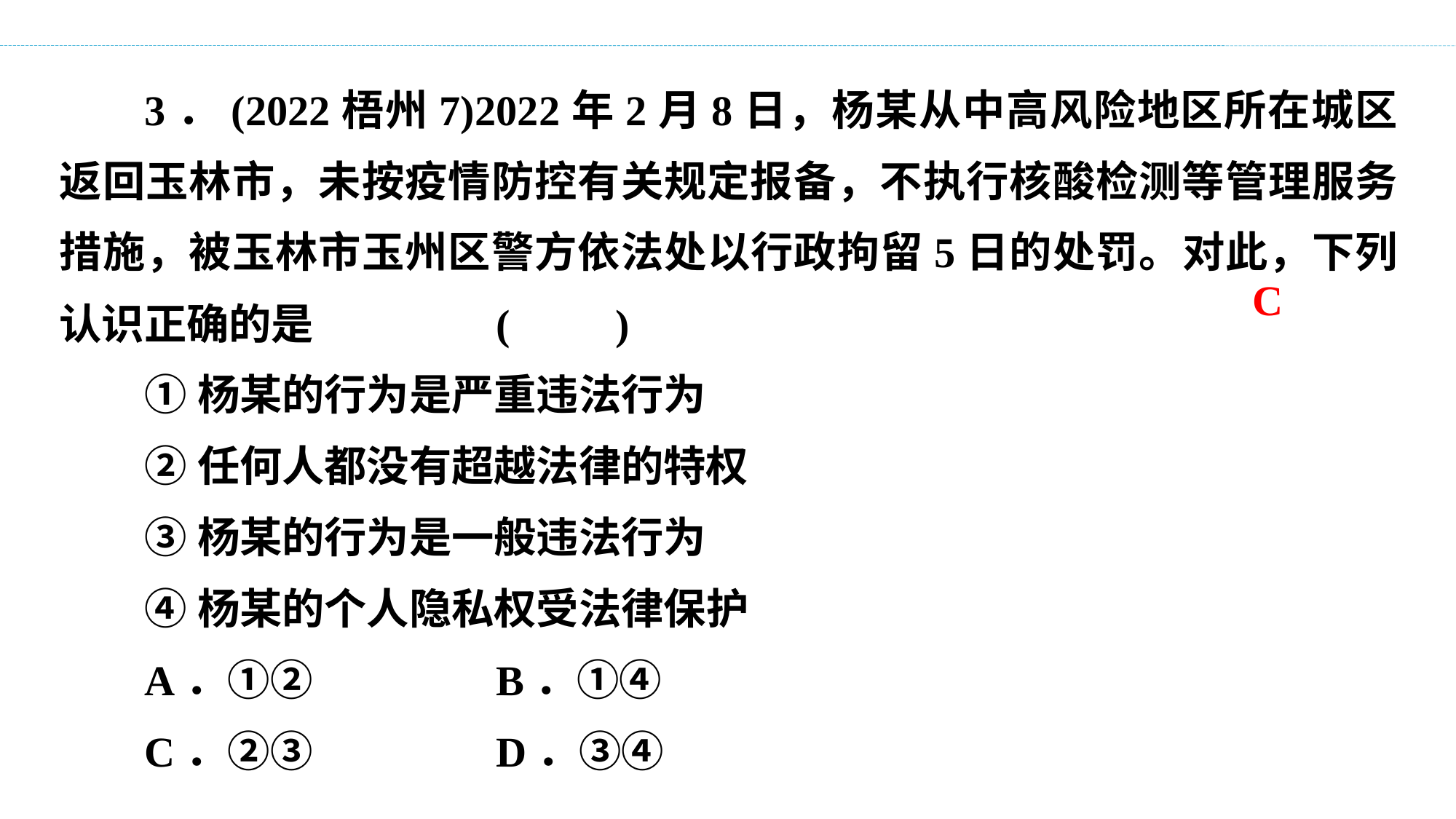

3．(2022梧州7)2022年2月8日，杨某从中高风险地区所在城区返回玉林市，未按疫情防控有关规定报备，不执行核酸检测等管理服务措施，被玉林市玉州区警方依法处以行政拘留5日的处罚。对此，下列认识正确的是		(　　)
①杨某的行为是严重违法行为
②任何人都没有超越法律的特权
③杨某的行为是一般违法行为
④杨某的个人隐私权受法律保护
A．①②　　	B．①④
C．②③　　	D．③④

C